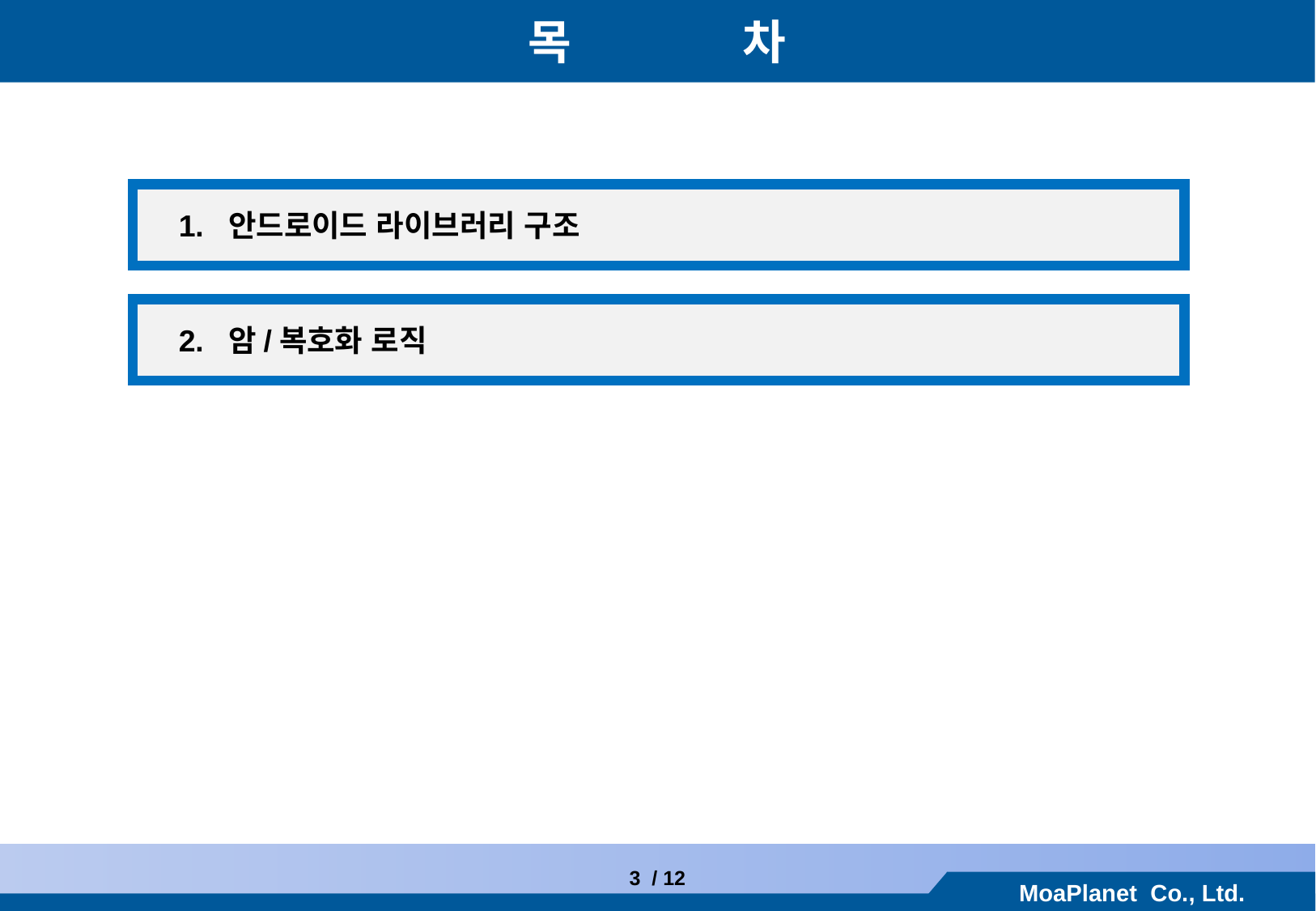

목             차
    1.  안드로이드 라이브러리 구조
    2.  암/복호화 로직
3  / 12